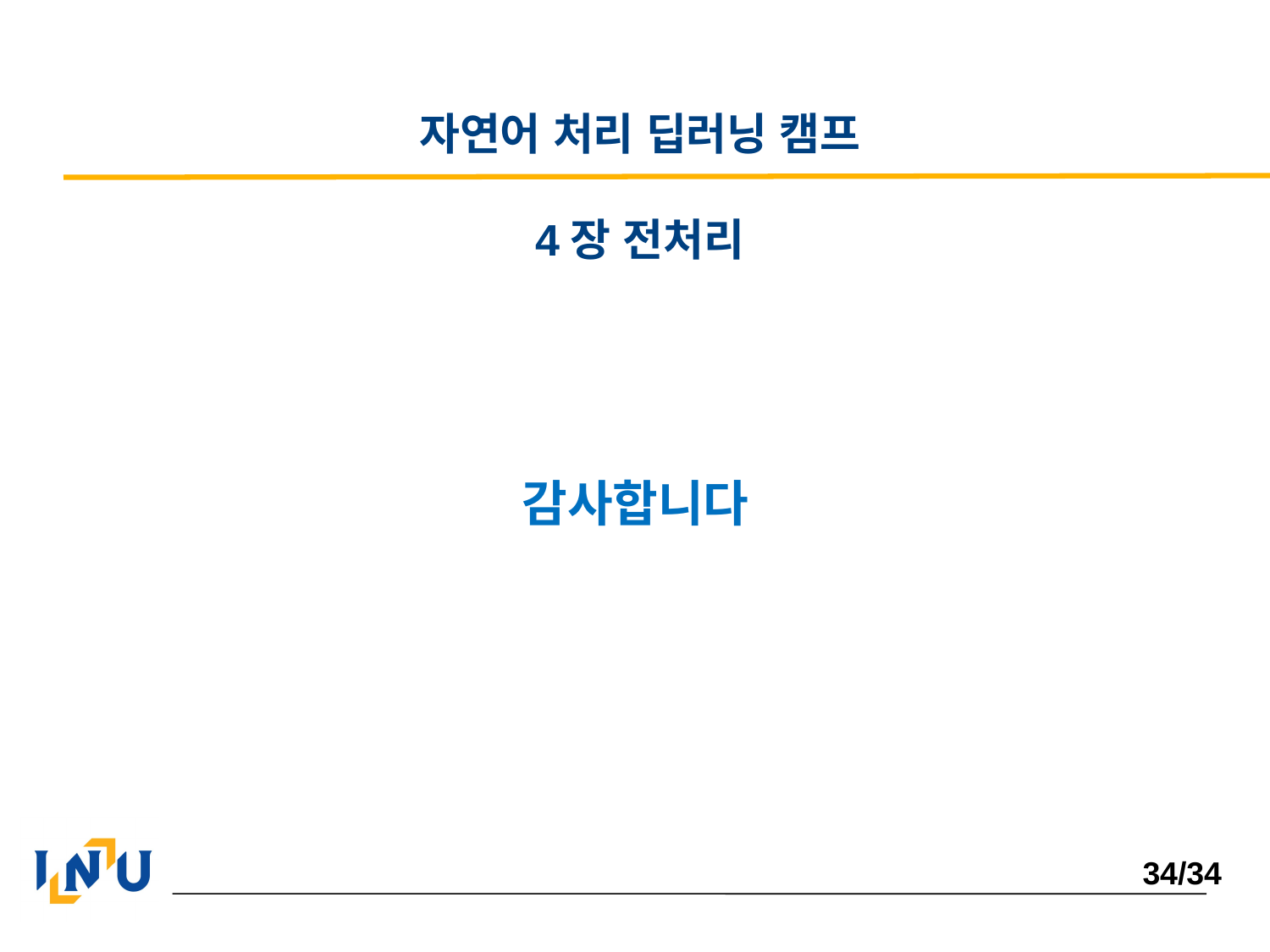

자연어 처리 딥러닝 캠프
4장 전처리
감사합니다